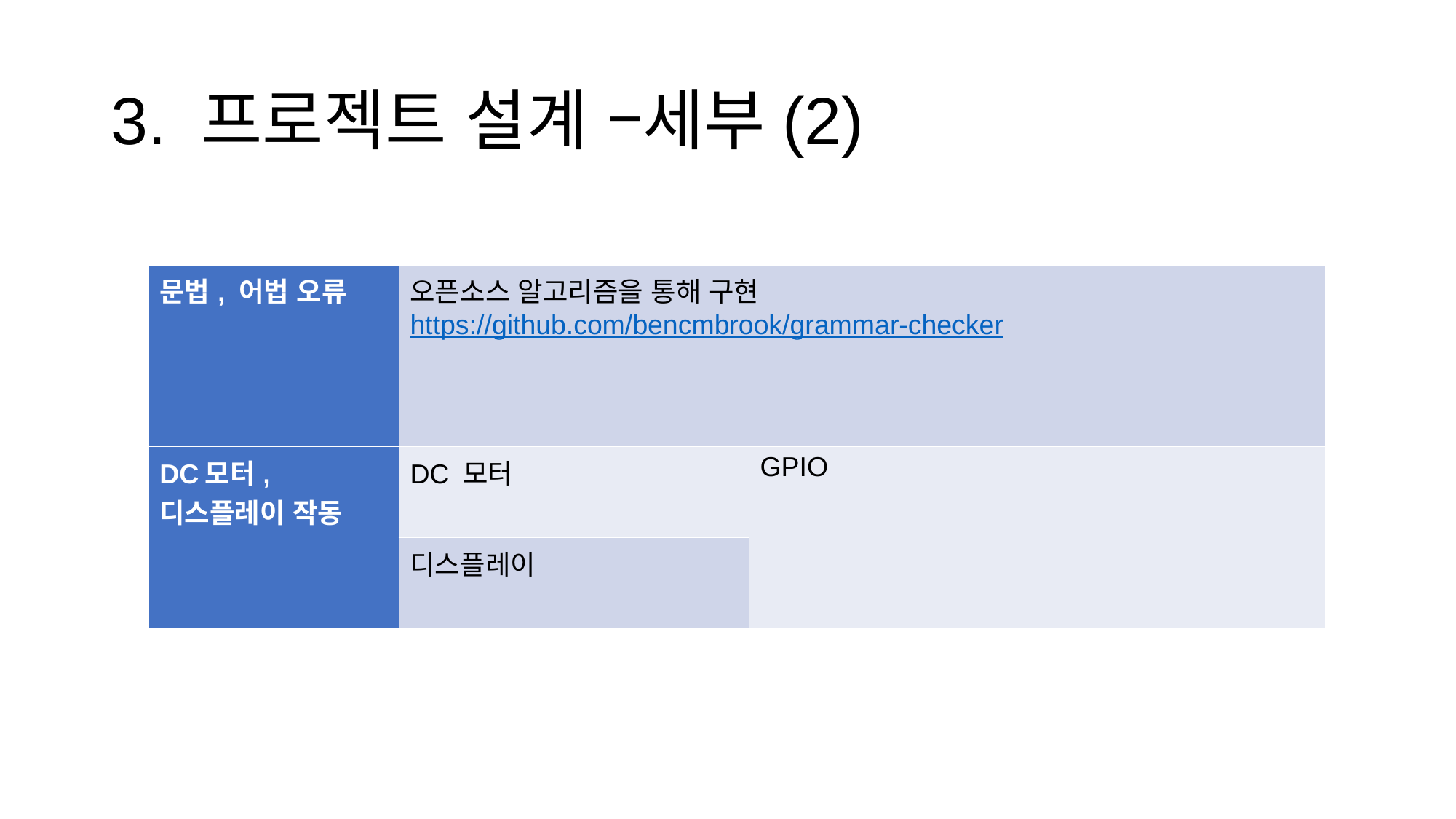

# 3. 프로젝트 설계 –세부(2)
| 문법, 어법 오류 | 오픈소스 알고리즘을 통해 구현 https://github.com/bencmbrook/grammar-checker |  |
| --- | --- | --- |
| DC모터, 디스플레이 작동 | DC 모터 | GPIO |
|  | 디스플레이 |  |